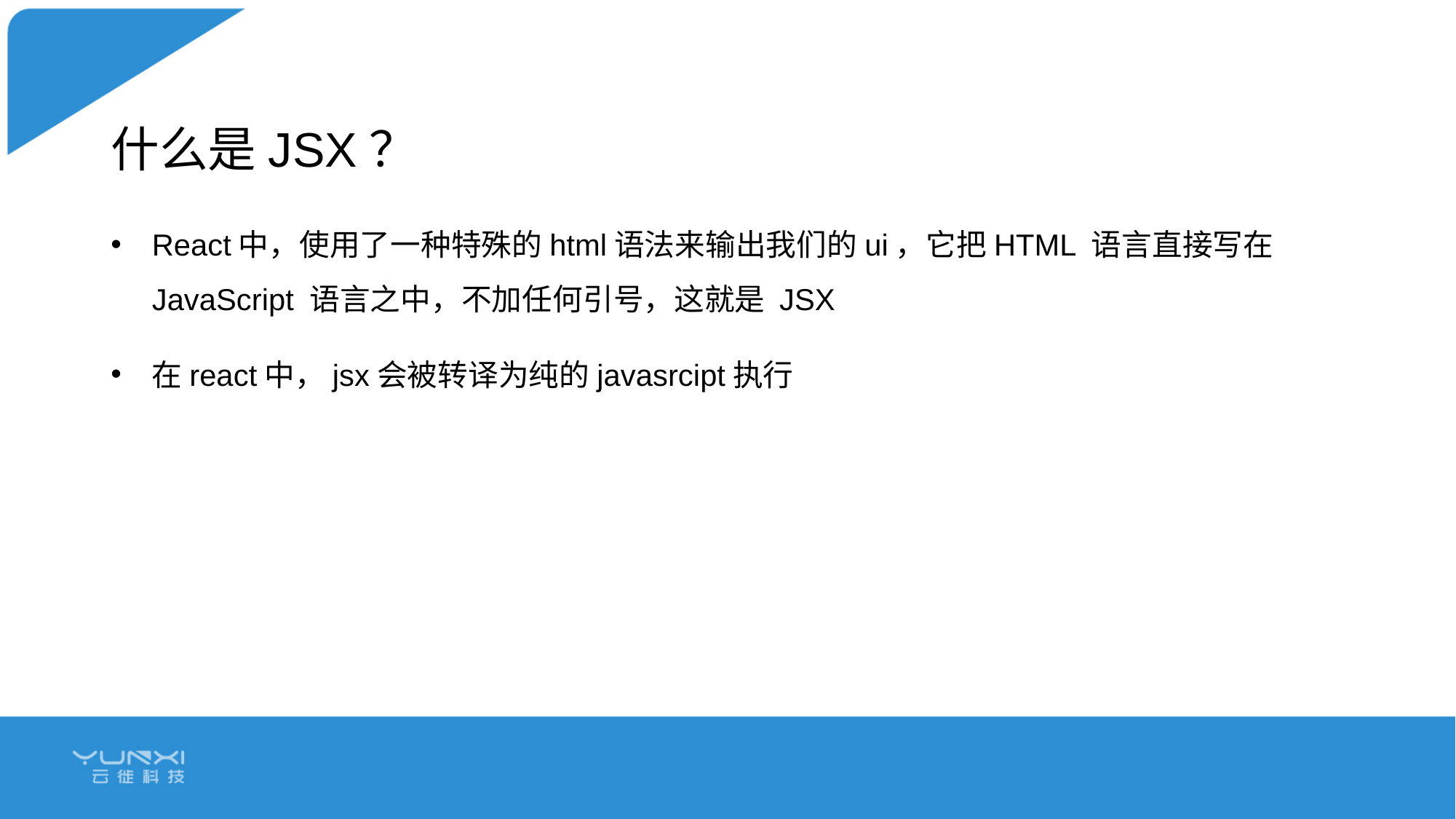

# 什么是JSX？
React中，使用了一种特殊的html语法来输出我们的ui，它把HTML 语言直接写在 JavaScript 语言之中，不加任何引号，这就是 JSX
在react中，jsx会被转译为纯的javasrcipt执行